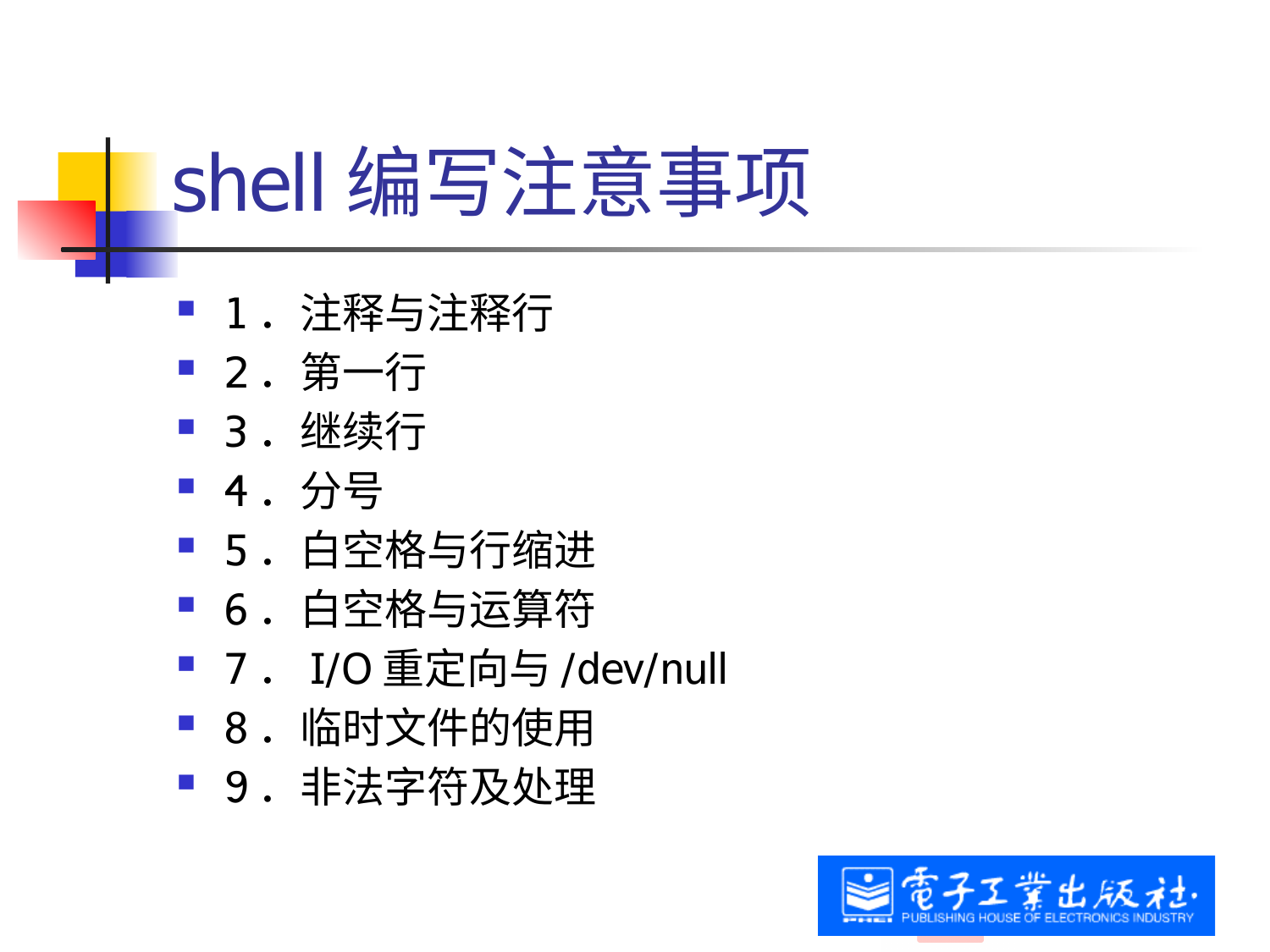

# shell编写注意事项
1．注释与注释行
2．第一行
3．继续行
4．分号
5．白空格与行缩进
6．白空格与运算符
7．I/O重定向与/dev/null
8．临时文件的使用
9．非法字符及处理